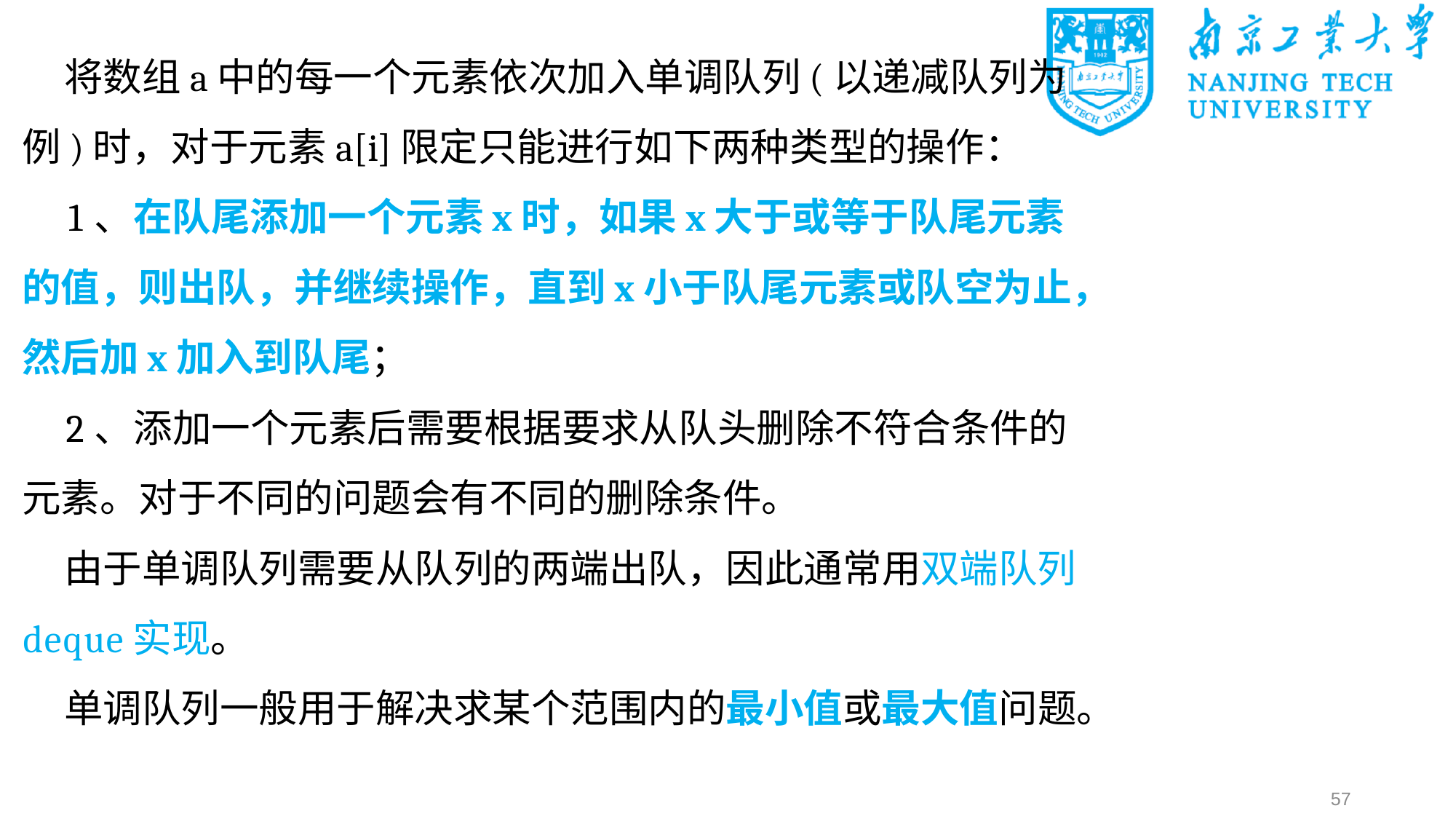

将数组a中的每一个元素依次加入单调队列(以递减队列为例)时，对于元素a[i]限定只能进行如下两种类型的操作：
1、在队尾添加一个元素x时，如果x大于或等于队尾元素的值，则出队，并继续操作，直到x小于队尾元素或队空为止，然后加x加入到队尾；
2、添加一个元素后需要根据要求从队头删除不符合条件的元素。对于不同的问题会有不同的删除条件。
由于单调队列需要从队列的两端出队，因此通常用双端队列deque实现。
单调队列一般用于解决求某个范围内的最小值或最大值问题。
57